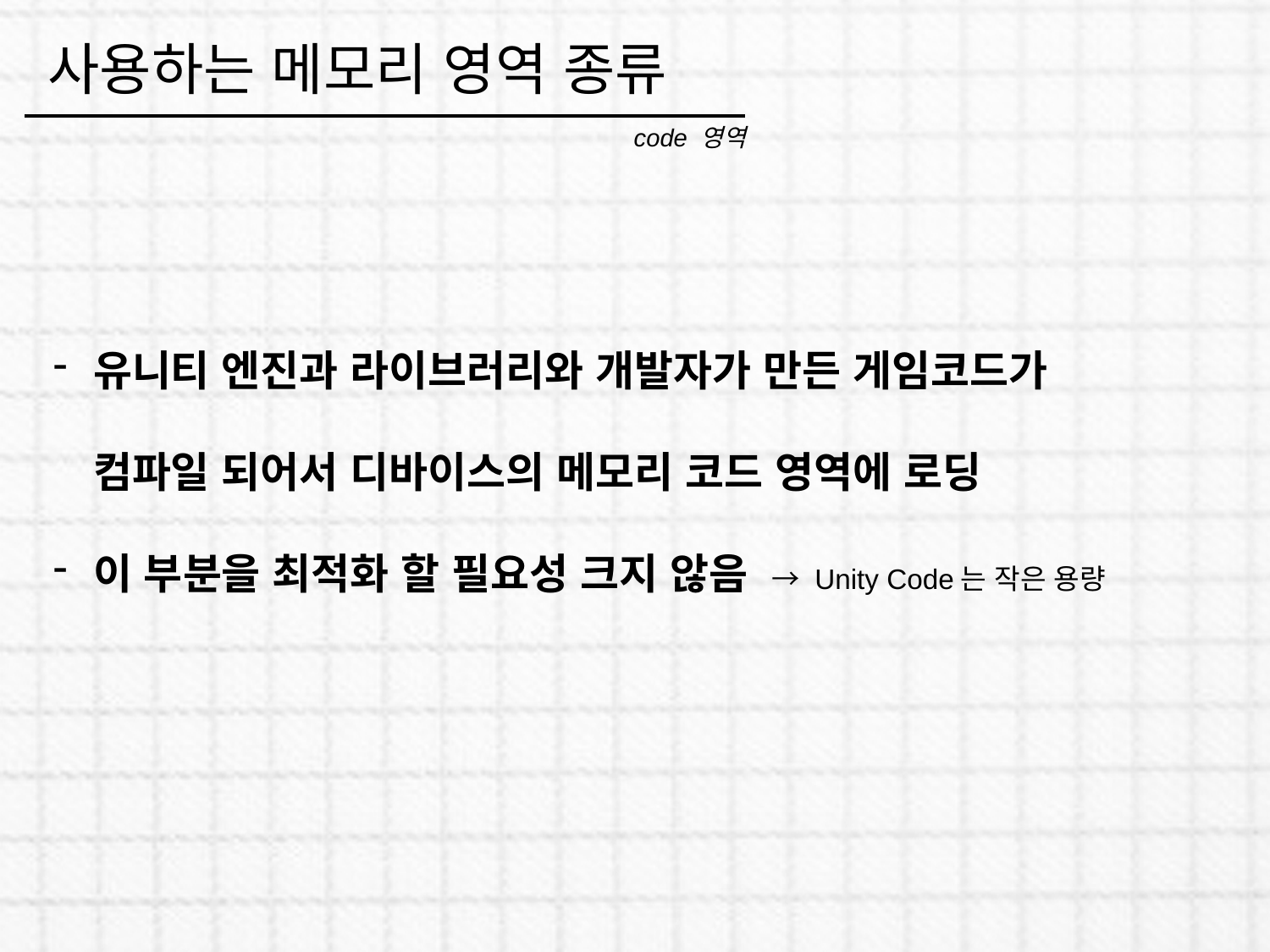

사용하는 메모리 영역 종류
code 영역
유니티 엔진과 라이브러리와 개발자가 만든 게임코드가
컴파일 되어서 디바이스의 메모리 코드 영역에 로딩
이 부분을 최적화 할 필요성 크지 않음  → Unity Code는 작은 용량